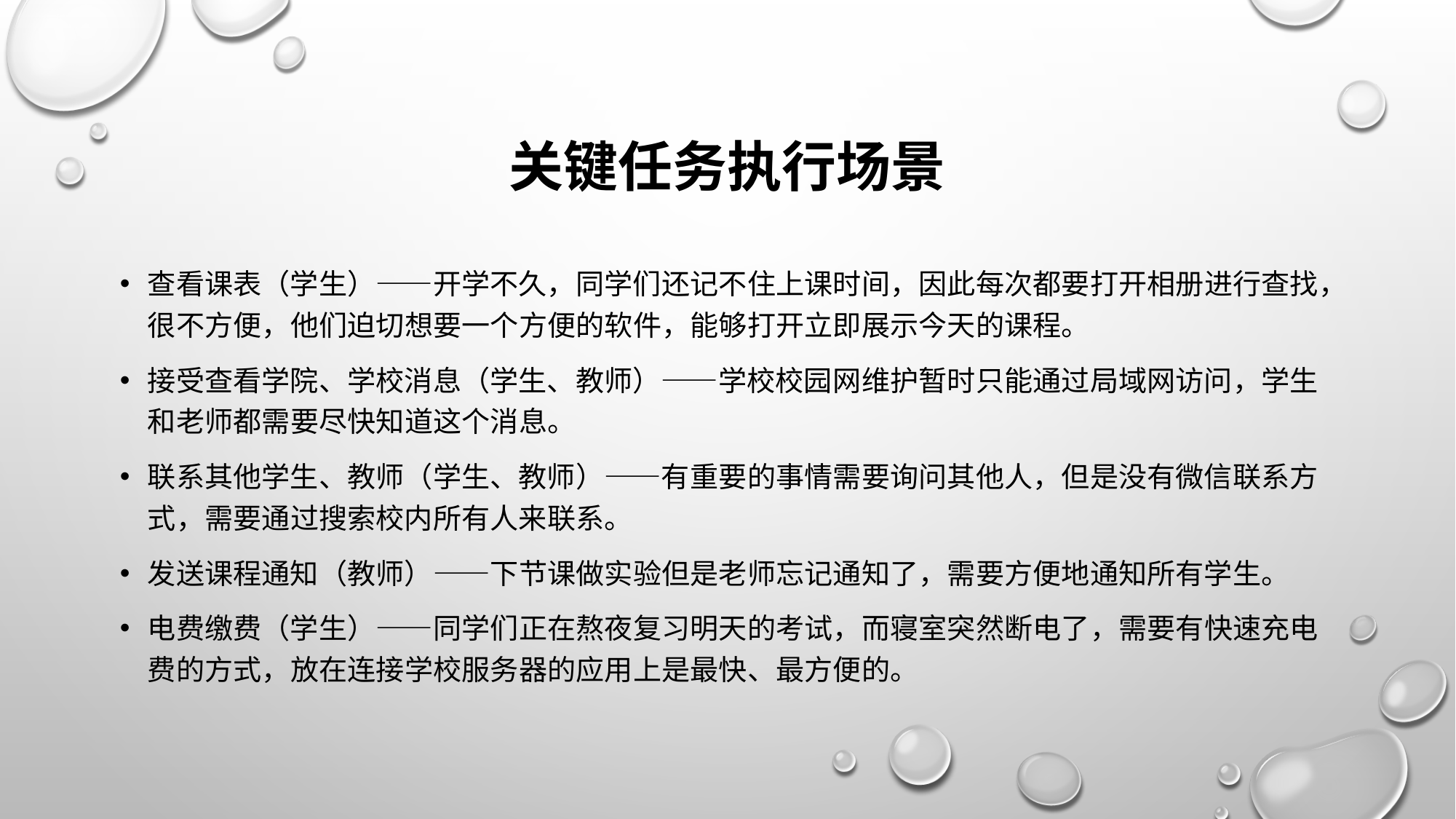

# 关键任务执行场景
查看课表（学生）——开学不久，同学们还记不住上课时间，因此每次都要打开相册进行查找，很不方便，他们迫切想要一个方便的软件，能够打开立即展示今天的课程。
接受查看学院、学校消息（学生、教师）——学校校园网维护暂时只能通过局域网访问，学生和老师都需要尽快知道这个消息。
联系其他学生、教师（学生、教师）——有重要的事情需要询问其他人，但是没有微信联系方式，需要通过搜索校内所有人来联系。
发送课程通知（教师）——下节课做实验但是老师忘记通知了，需要方便地通知所有学生。
电费缴费（学生）——同学们正在熬夜复习明天的考试，而寝室突然断电了，需要有快速充电费的方式，放在连接学校服务器的应用上是最快、最方便的。